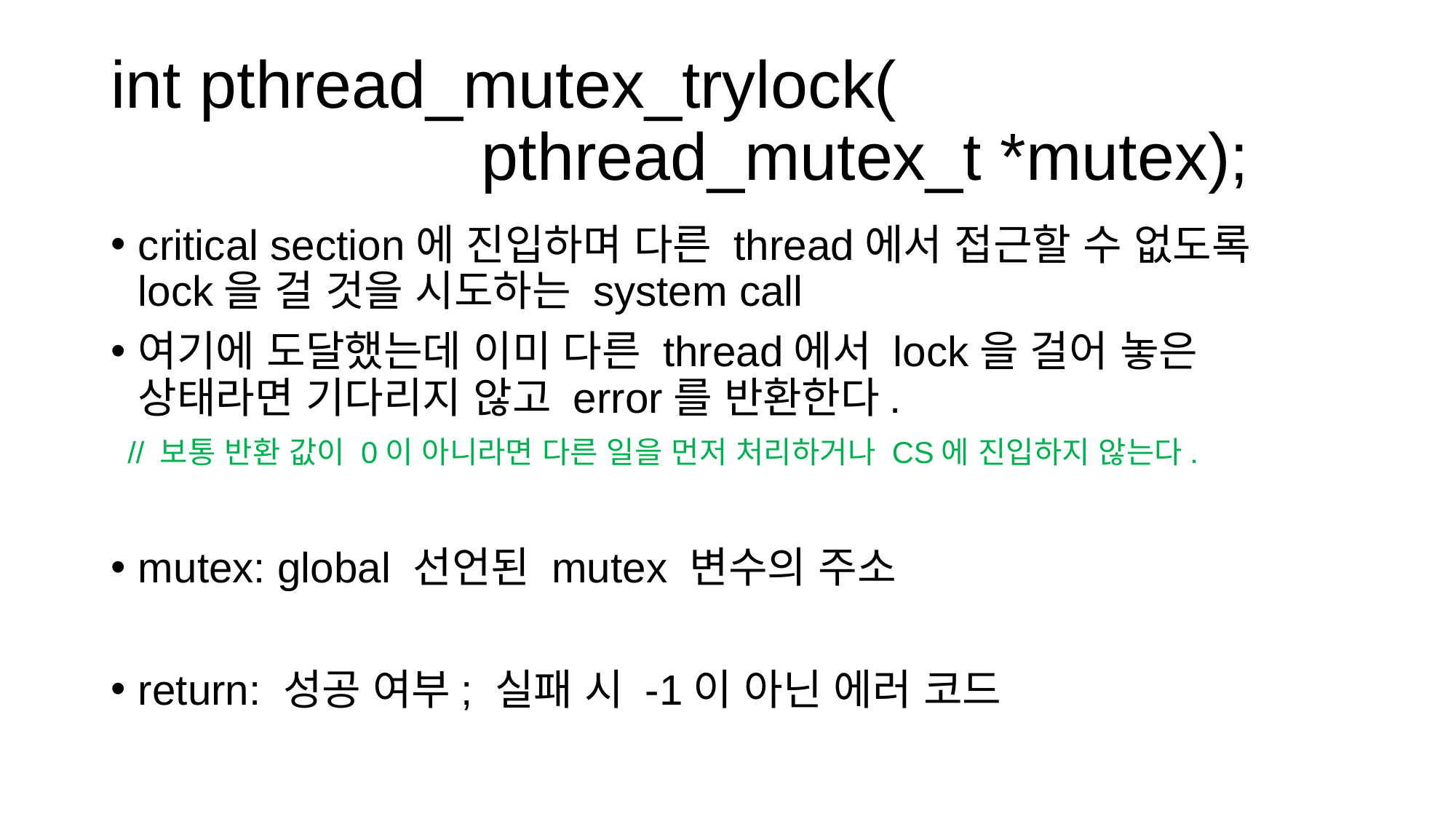

# int pthread_mutex_trylock( pthread_mutex_t *mutex);
critical section에 진입하며 다른 thread에서 접근할 수 없도록 lock을 걸 것을 시도하는 system call
여기에 도달했는데 이미 다른 thread에서 lock을 걸어 놓은 상태라면 기다리지 않고 error를 반환한다.
  // 보통 반환 값이 0이 아니라면 다른 일을 먼저 처리하거나 CS에 진입하지 않는다.

mutex: global 선언된 mutex 변수의 주소

return: 성공 여부; 실패 시 -1이 아닌 에러 코드